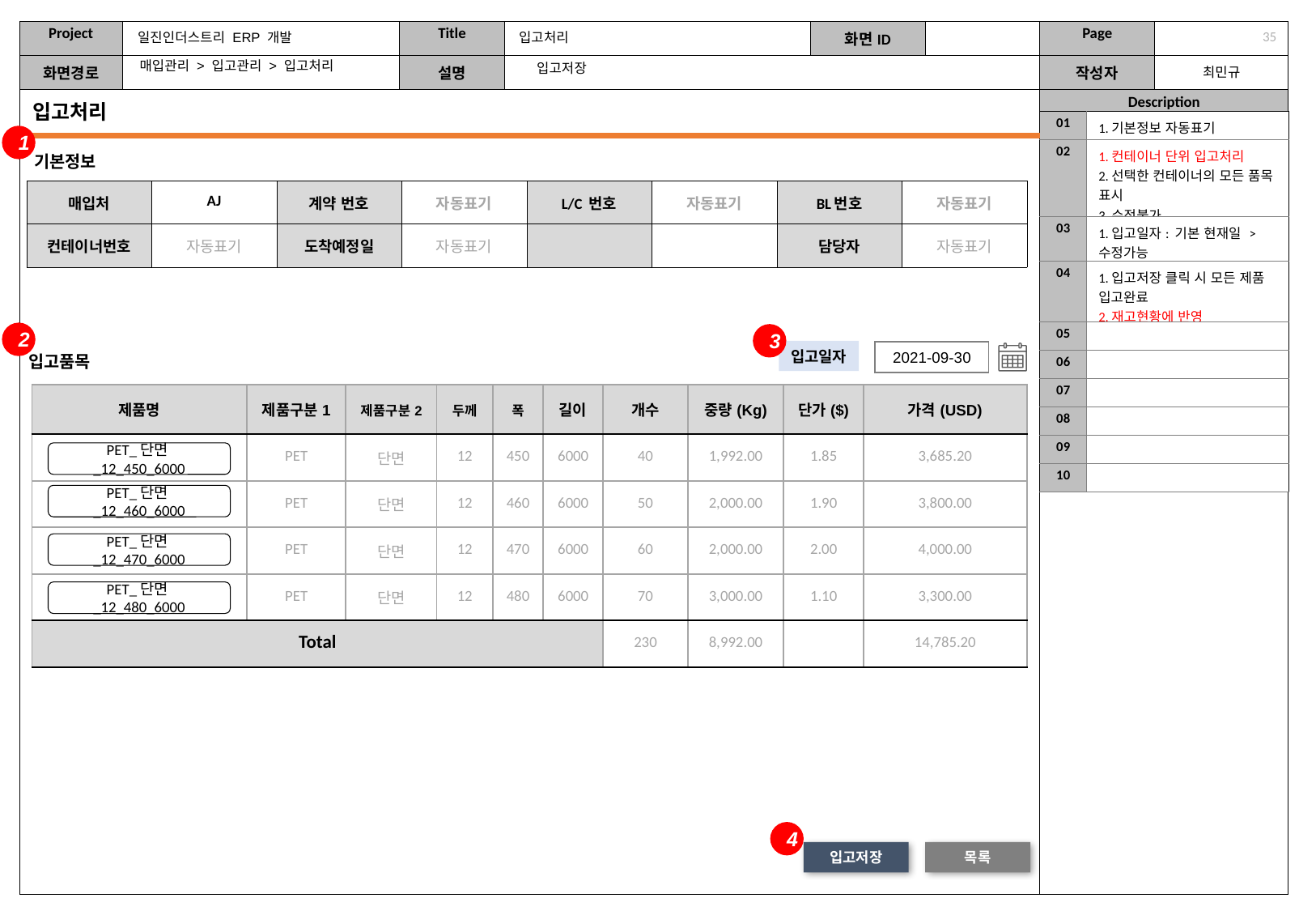

일진인더스트리 ERP 개발

입고처리
35
매입관리 > 입고관리 > 입고처리
입고저장
입고처리
| 01 | 1.기본정보 자동표기 |
| --- | --- |
| 02 | 1.컨테이너 단위 입고처리 2.선택한 컨테이너의 모든 품목 표시 3.수정불가 |
| 03 | 1.입고일자: 기본 현재일 > 수정가능 |
| 04 | 1.입고저장 클릭 시 모든 제품 입고완료 2.재고현황에 반영 |
| 05 |  |
| 06 |  |
| 07 |  |
| 08 |  |
| 09 |  |
| 10 |  |
1
기본정보
| 매입처 | AJ | 계약 번호 | 자동표기 | L/C 번호 | 자동표기 | BL번호 | 자동표기 |
| --- | --- | --- | --- | --- | --- | --- | --- |
| 컨테이너번호 | 자동표기 | 도착예정일 | 자동표기 |  |  | 담당자 | 자동표기 |
2
3
입고일자
2021-09-30

입고품목
| 제품명 | 제품구분1 | 제품구분2 | 두께 | 폭 | 길이 | 개수 | 중량(Kg) | 단가($) | 가격(USD) |
| --- | --- | --- | --- | --- | --- | --- | --- | --- | --- |
|  | PET | 단면 | 12 | 450 | 6000 | 40 | 1,992.00 | 1.85 | 3,685.20 |
|  | PET | 단면 | 12 | 460 | 6000 | 50 | 2,000.00 | 1.90 | 3,800.00 |
|  | PET | 단면 | 12 | 470 | 6000 | 60 | 2,000.00 | 2.00 | 4,000.00 |
|  | PET | 단면 | 12 | 480 | 6000 | 70 | 3,000.00 | 1.10 | 3,300.00 |
| Total |  |  |  |  |  | 230 | 8,992.00 |  | 14,785.20 |
PET_단면_12_450_6000
PET_단면_12_460_6000
PET_단면_12_470_6000
PET_단면_12_480_6000
4
입고저장
목록